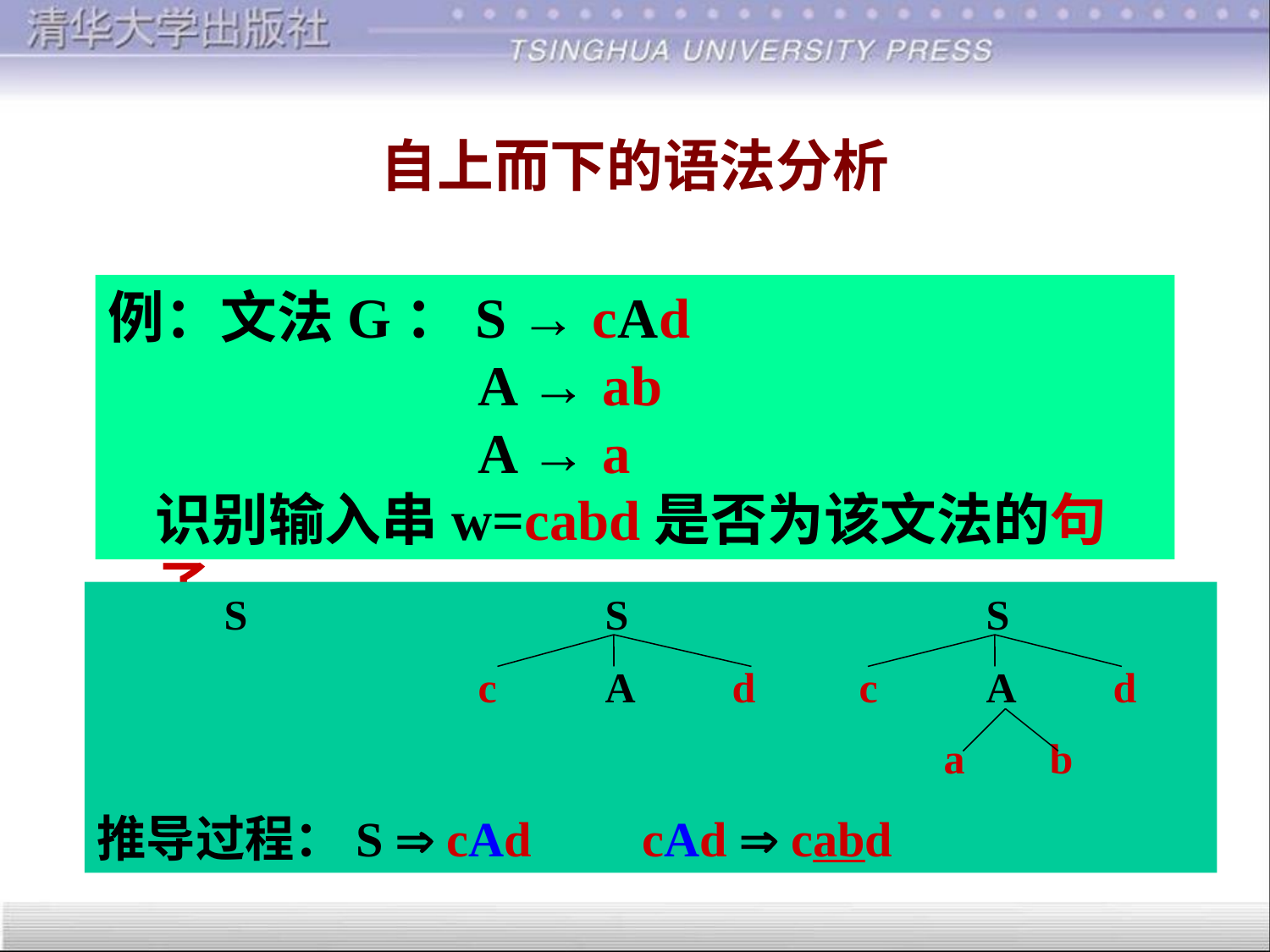

# 自上而下的语法分析
例：文法G：S → cAd
                       A → ab
                       A → a
识别输入串w=cabd是否为该文法的句子
	S			S			S
			c	A	d	c	A	d
						        a        b
推导过程：S ⇒ cAd         cAd ⇒ cabd